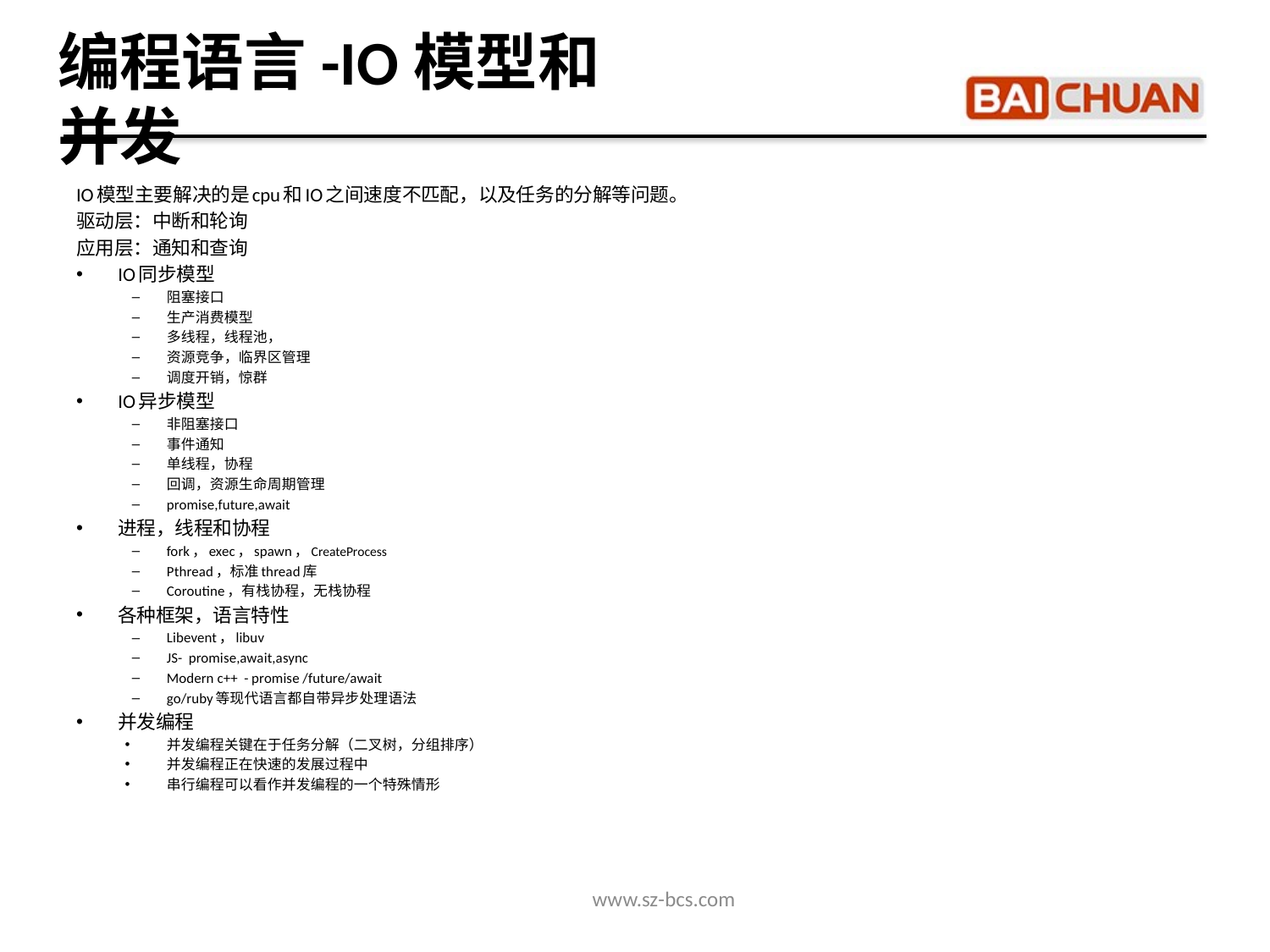

编程语言-IO模型和并发
IO模型主要解决的是cpu和IO之间速度不匹配，以及任务的分解等问题。
驱动层：中断和轮询
应用层：通知和查询
IO同步模型
阻塞接口
生产消费模型
多线程，线程池，
资源竞争，临界区管理
调度开销，惊群
IO异步模型
非阻塞接口
事件通知
单线程，协程
回调，资源生命周期管理
promise,future,await
进程，线程和协程
fork，exec，spawn，CreateProcess
Pthread，标准thread库
Coroutine，有栈协程，无栈协程
各种框架，语言特性
Libevent，libuv
JS-  promise,await,async
Modern c++  - promise /future/await
go/ruby等现代语言都自带异步处理语法
并发编程
并发编程关键在于任务分解（二叉树，分组排序）
并发编程正在快速的发展过程中
串行编程可以看作并发编程的一个特殊情形
www.sz-bcs.com